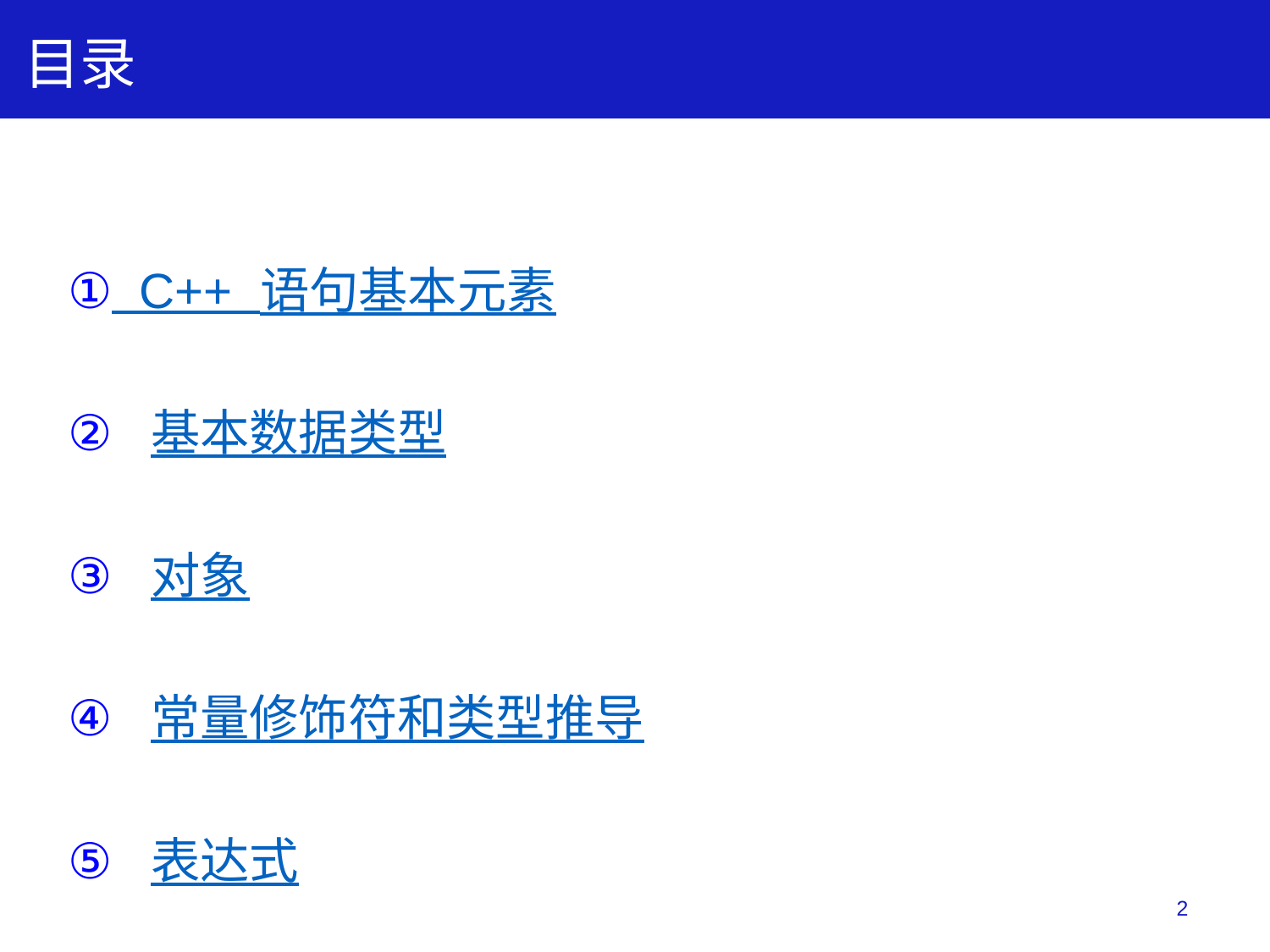

目录
  C++  语句基本元素
  基本数据类型
  对象
  常量修饰符和类型推导
  表达式
  类型转换
2